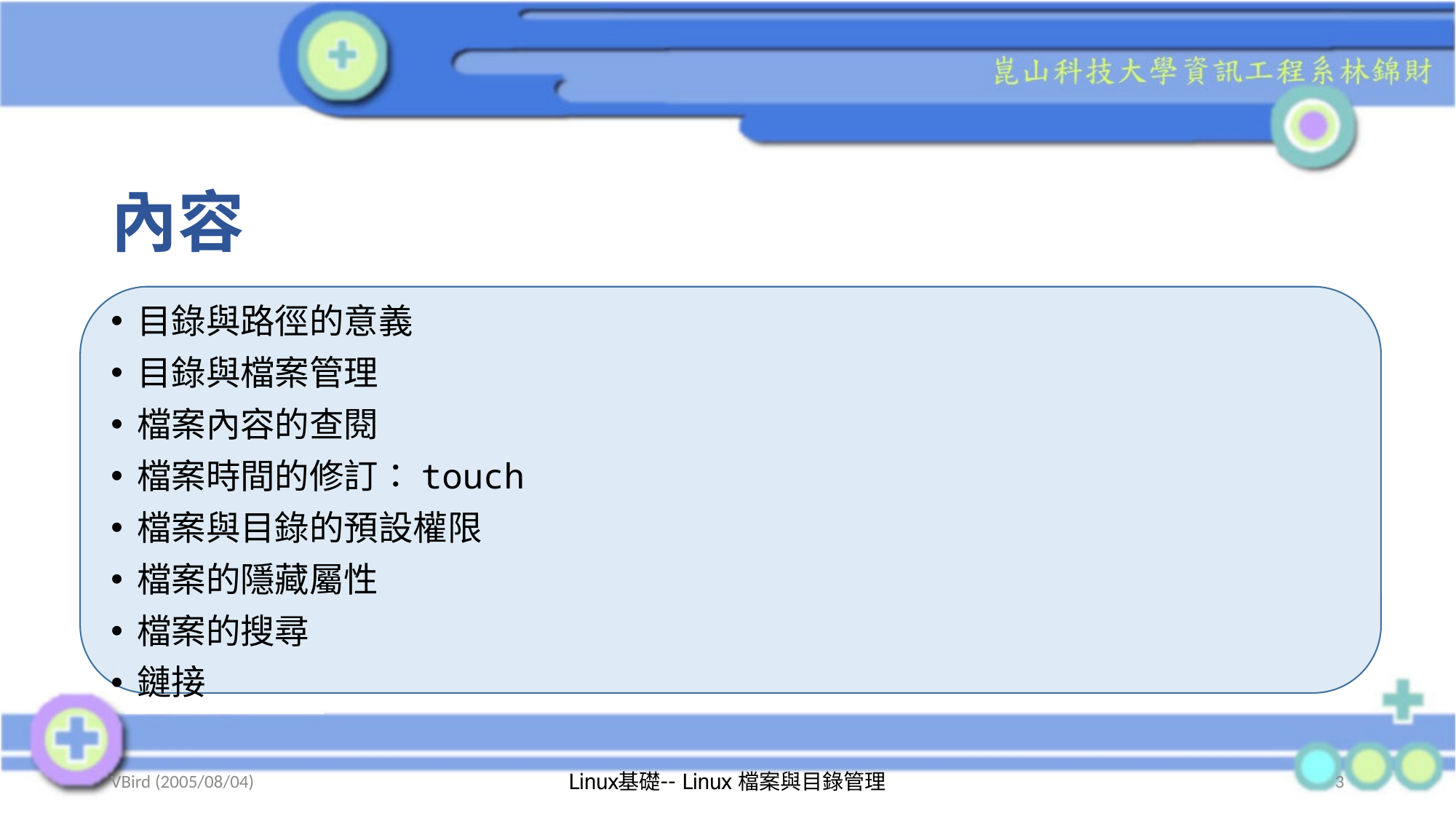

# 內容

目錄與路徑的意義
目錄與檔案管理
檔案內容的查閱
檔案時間的修訂：touch
檔案與目錄的預設權限
檔案的隱藏屬性
檔案的搜尋
鏈接
VBird (2005/08/04)
Linux基礎-- Linux 檔案與目錄管理
3